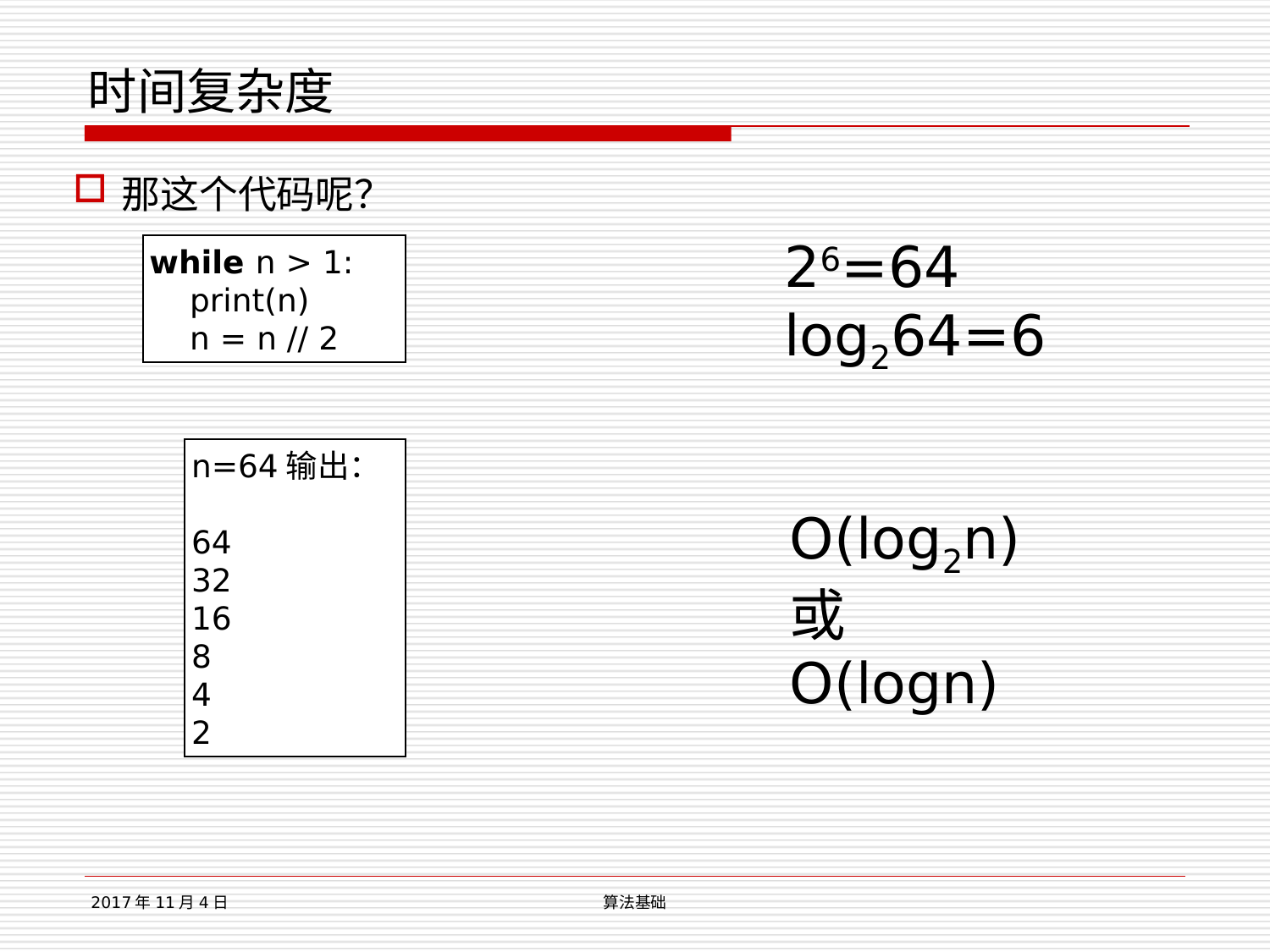

# 时间复杂度
那这个代码呢？
26=64
log264=6
while n > 1:
    print(n)
    n = n // 2
n=64输出：

64
32
16
8
4
2
O(log2n)
或
O(logn)
2017年11月4日
算法基础
9